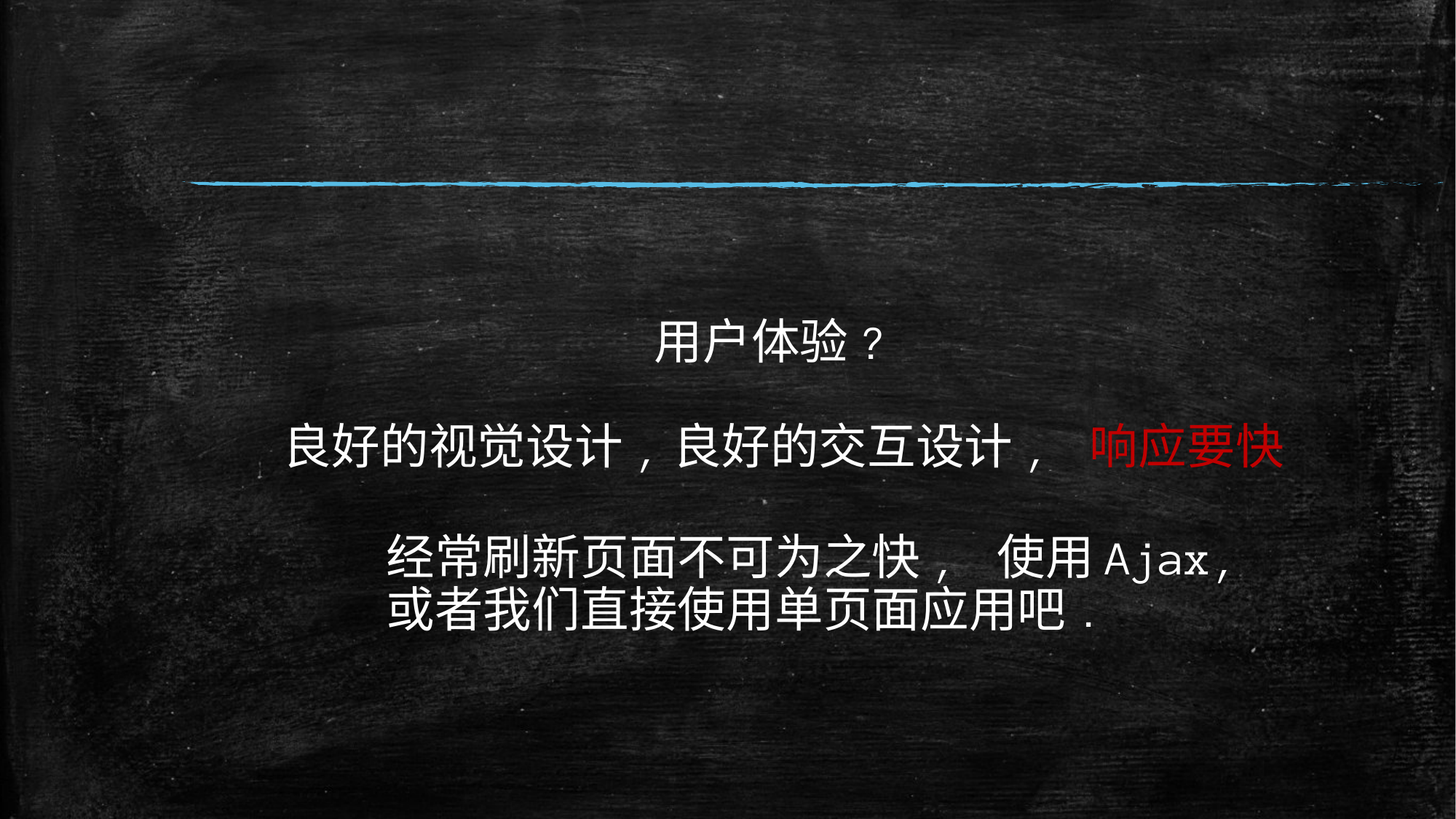

# 用户体验? 良好的视觉设计,良好的交互设计, 响应要快
经常刷新页面不可为之快, 使用Ajax, 或者我们直接使用单页面应用吧.